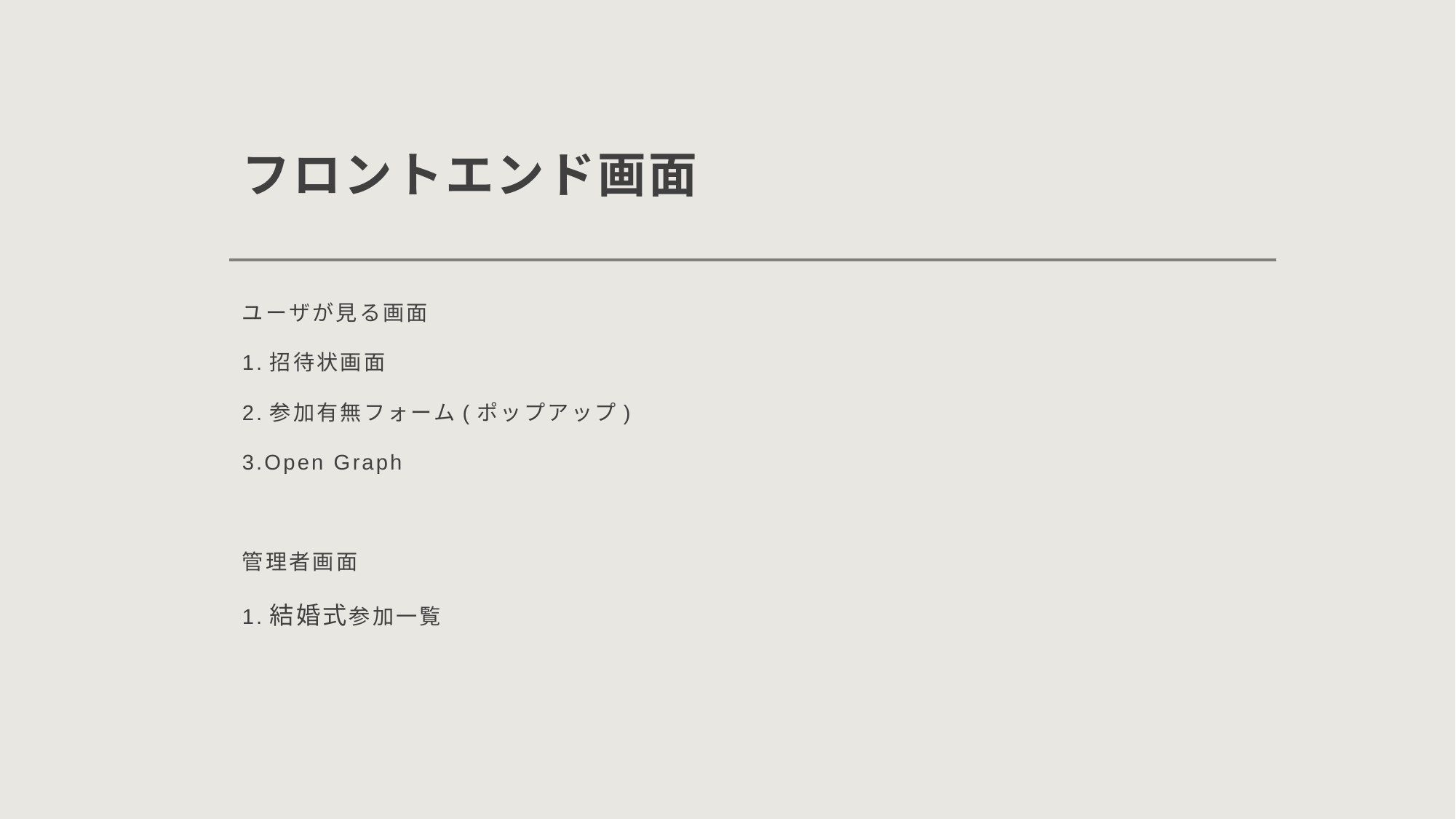

# フロントエンド画面
ユーザが見る画面
1.招待状画面
2.参加有無フォーム(ポップアップ)
3.Open Graph

管理者画面
1.結婚式参加一覧